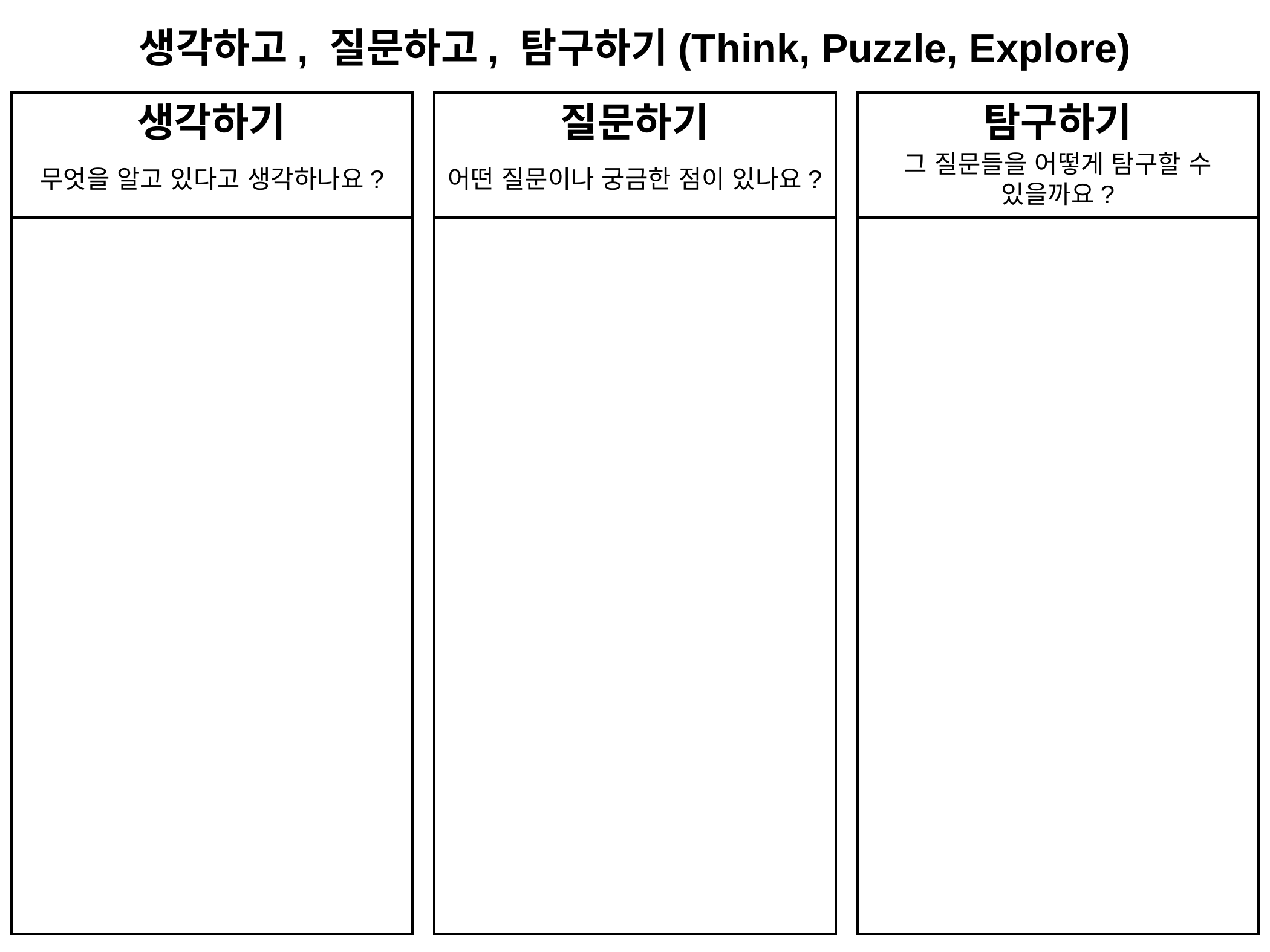

생각하고, 질문하고, 탐구하기(Think, Puzzle, Explore)

생각하기
질문하기
탐구하기
그 질문들을 어떻게 탐구할 수 있을까요?
무엇을 알고 있다고 생각하나요?
어떤 질문이나 궁금한 점이 있나요?